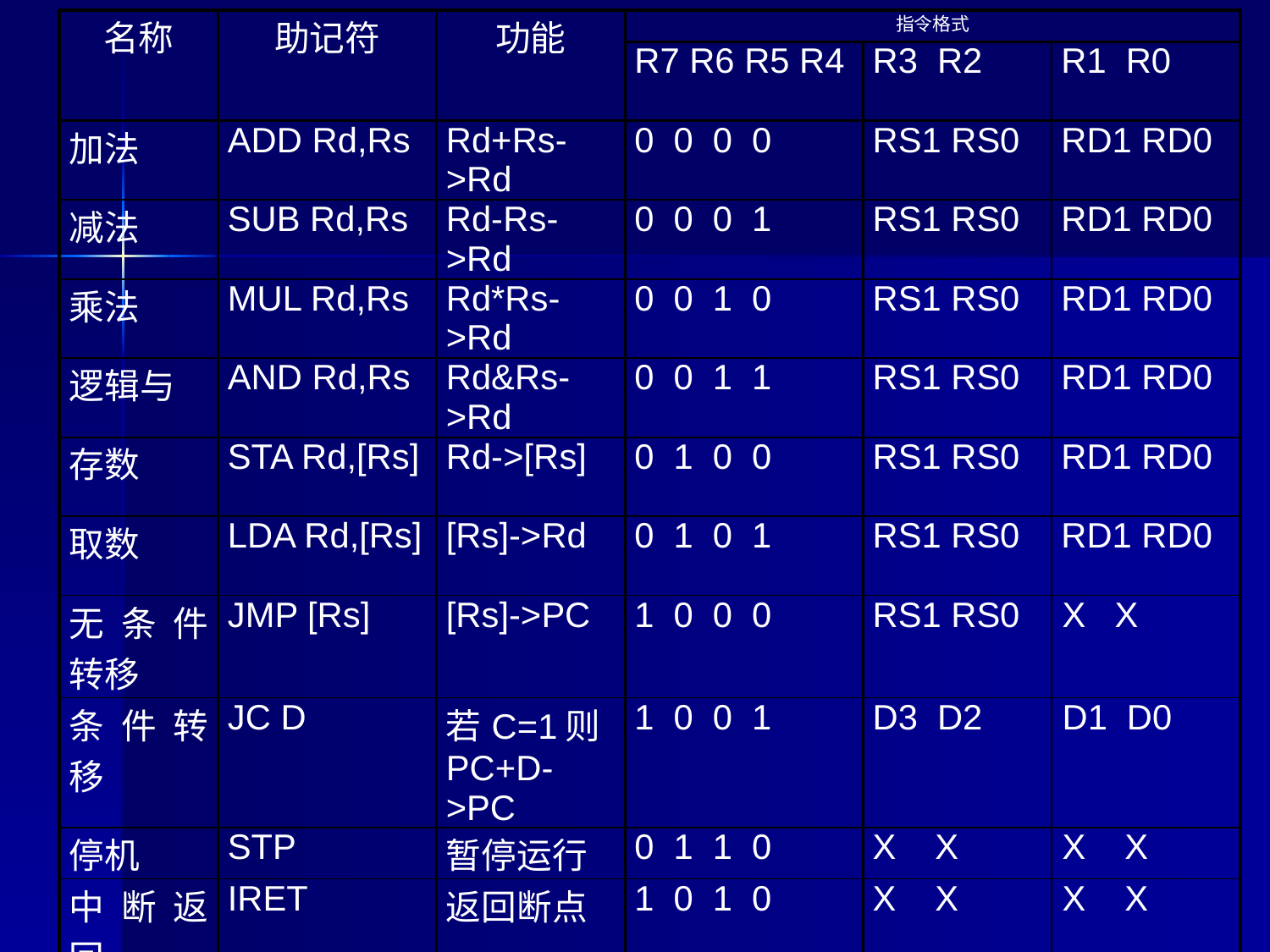

| 名称 | 助记符 | 功能 | 指令格式 |  |  |
| --- | --- | --- | --- | --- | --- |
|  |  |  | R7 R6 R5 R4 | R3 R2 | R1 R0 |
| 加法 | ADD Rd,Rs | Rd+Rs->Rd | 0 0 0 0 | RS1 RS0 | RD1 RD0 |
| 减法 | SUB Rd,Rs | Rd-Rs->Rd | 0 0 0 1 | RS1 RS0 | RD1 RD0 |
| 乘法 | MUL Rd,Rs | Rd\*Rs->Rd | 0 0 1 0 | RS1 RS0 | RD1 RD0 |
| 逻辑与 | AND Rd,Rs | Rd&Rs->Rd | 0 0 1 1 | RS1 RS0 | RD1 RD0 |
| 存数 | STA Rd,[Rs] | Rd->[Rs] | 0 1 0 0 | RS1 RS0 | RD1 RD0 |
| 取数 | LDA Rd,[Rs] | [Rs]->Rd | 0 1 0 1 | RS1 RS0 | RD1 RD0 |
| 无条件转移 | JMP [Rs] | [Rs]->PC | 1 0 0 0 | RS1 RS0 | X X |
| 条件转移 | JC D | 若C=1则 PC+D->PC | 1 0 0 1 | D3 D2 | D1 D0 |
| 停机 | STP | 暂停运行 | 0 1 1 0 | X X | X X |
| 中断返回 | IRET | 返回断点 | 1 0 1 0 | X X | X X |
| 开中断 | INTS | 允许中断 | 1 0 1 1 | X X | X X |
| 关中断 | INTC | 禁止中断 | 1 1 0 0 | X X | X X |
#